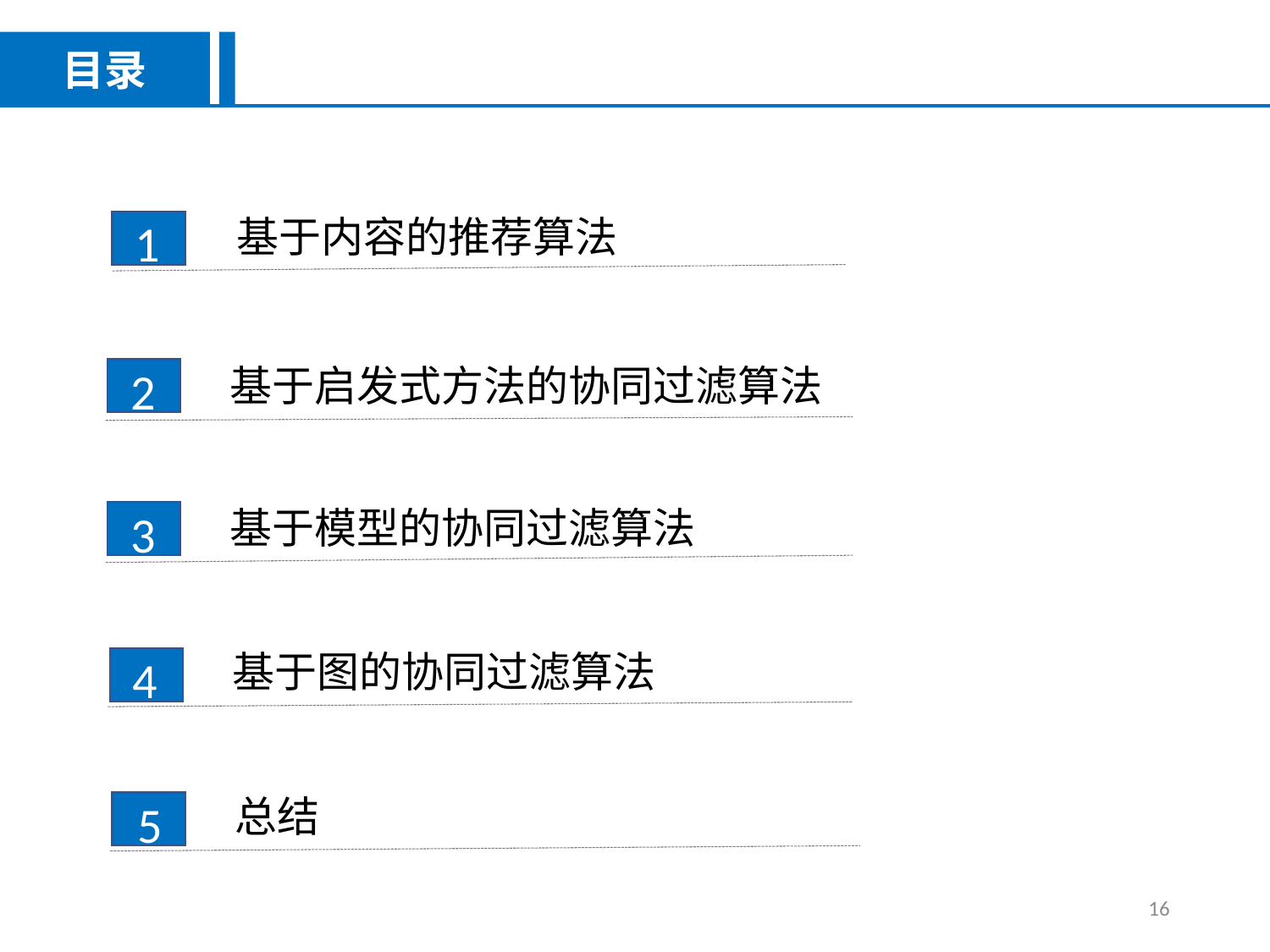

目录

基于内容的推荐算法
1

基于启发式方法的协同过滤算法
2

基于模型的协同过滤算法
3

基于图的协同过滤算法
4

总结
5

16